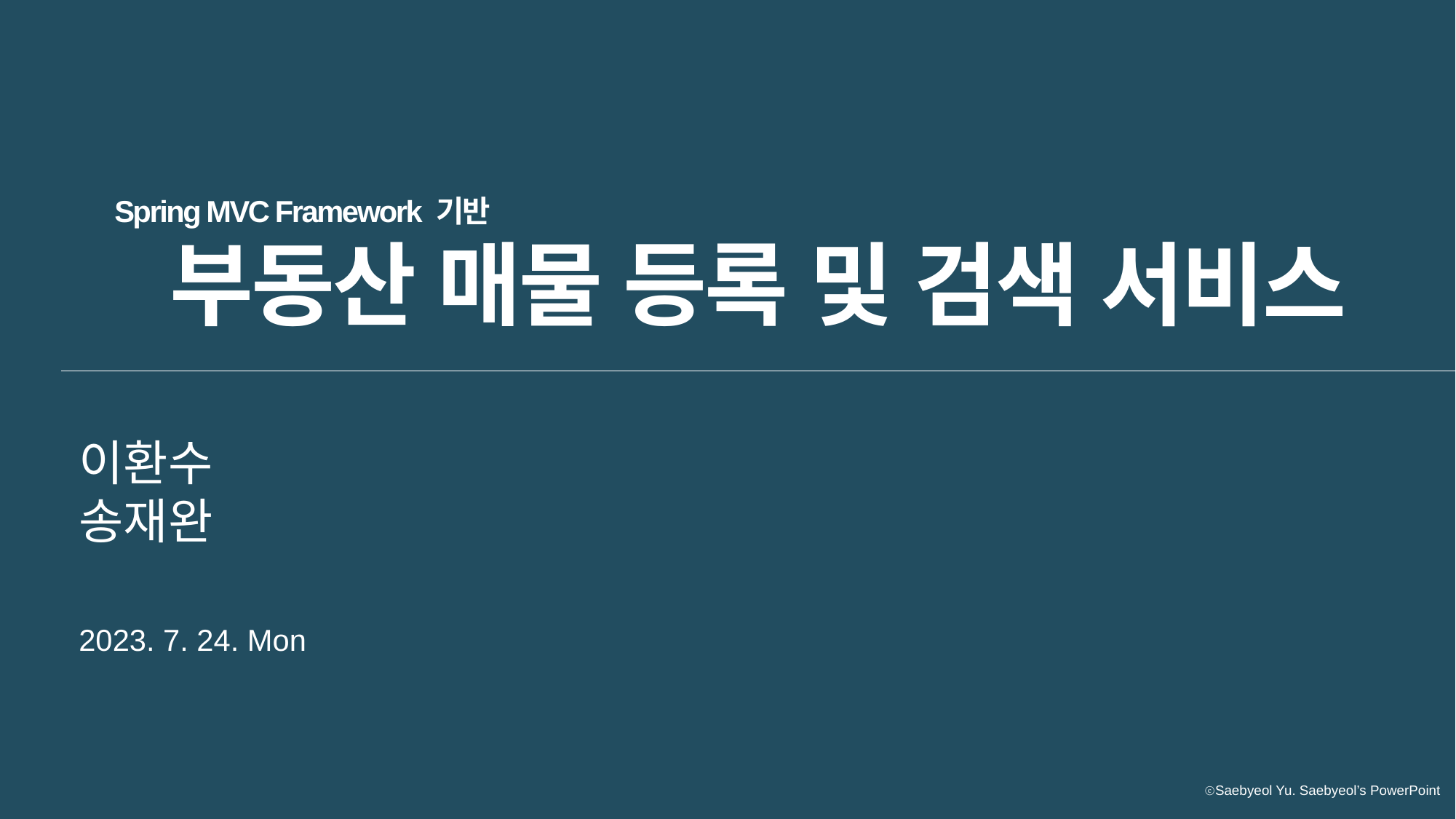

Spring MVC Framework 기반
부동산 매물 등록 및 검색 서비스
이환수
송재완

2023. 7. 24. Mon